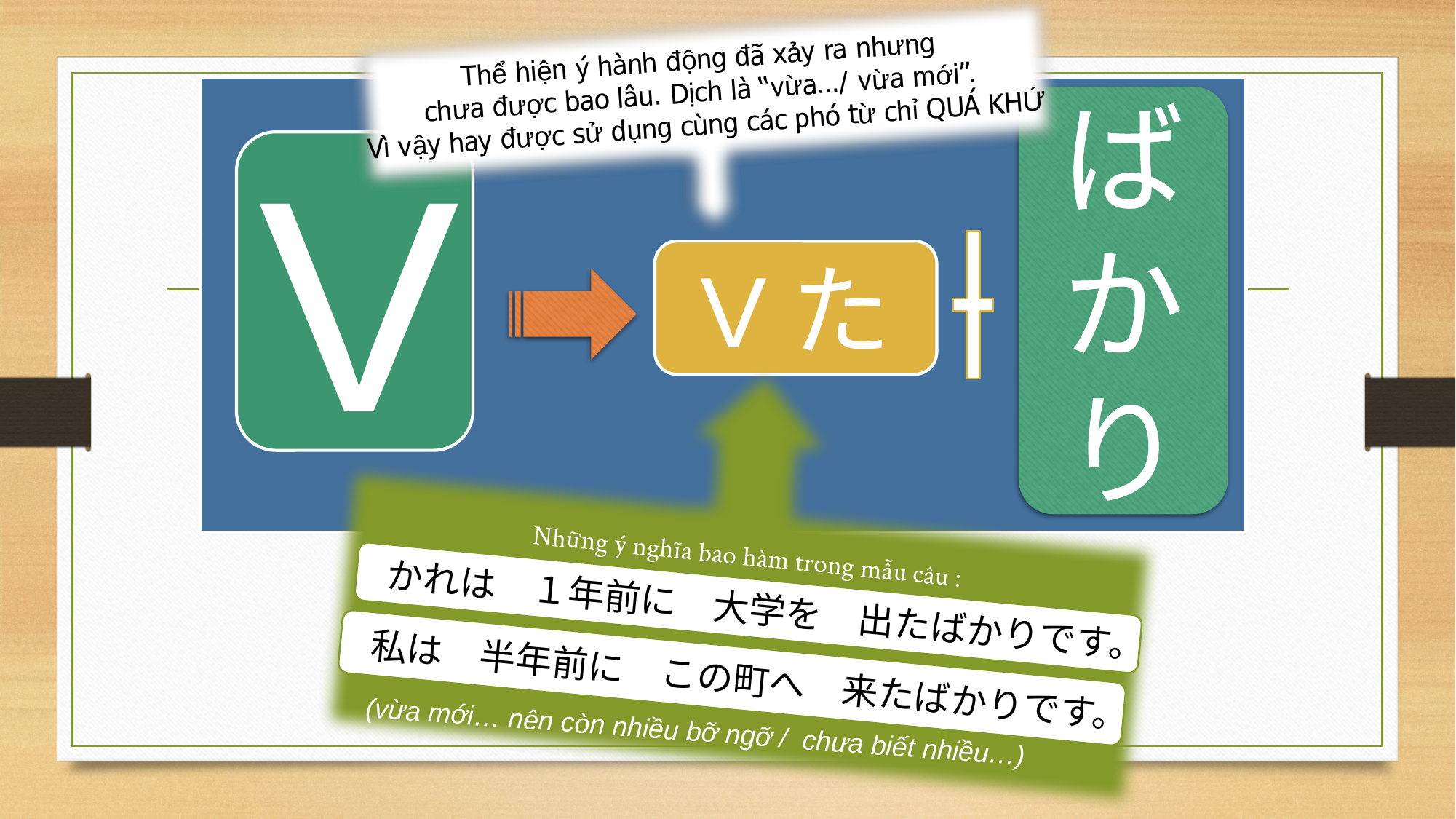

Thể hiện ý hành động đã xảy ra nhưng
chưa được bao lâu. Dịch là “vừa…/ vừa mới”.
Vì vậy hay được sử dụng cùng các phó từ chỉ QUÁ KHỨ

ば
か
り
V

Vた

Những ý nghĩa bao hàm trong mẫu câu :

かれは　１年前に　大学を　出たばかりです。
私は　半年前に　この町へ　来たばかりです。
(vừa mới… nên còn nhiều bỡ ngỡ /  chưa biết nhiều…)